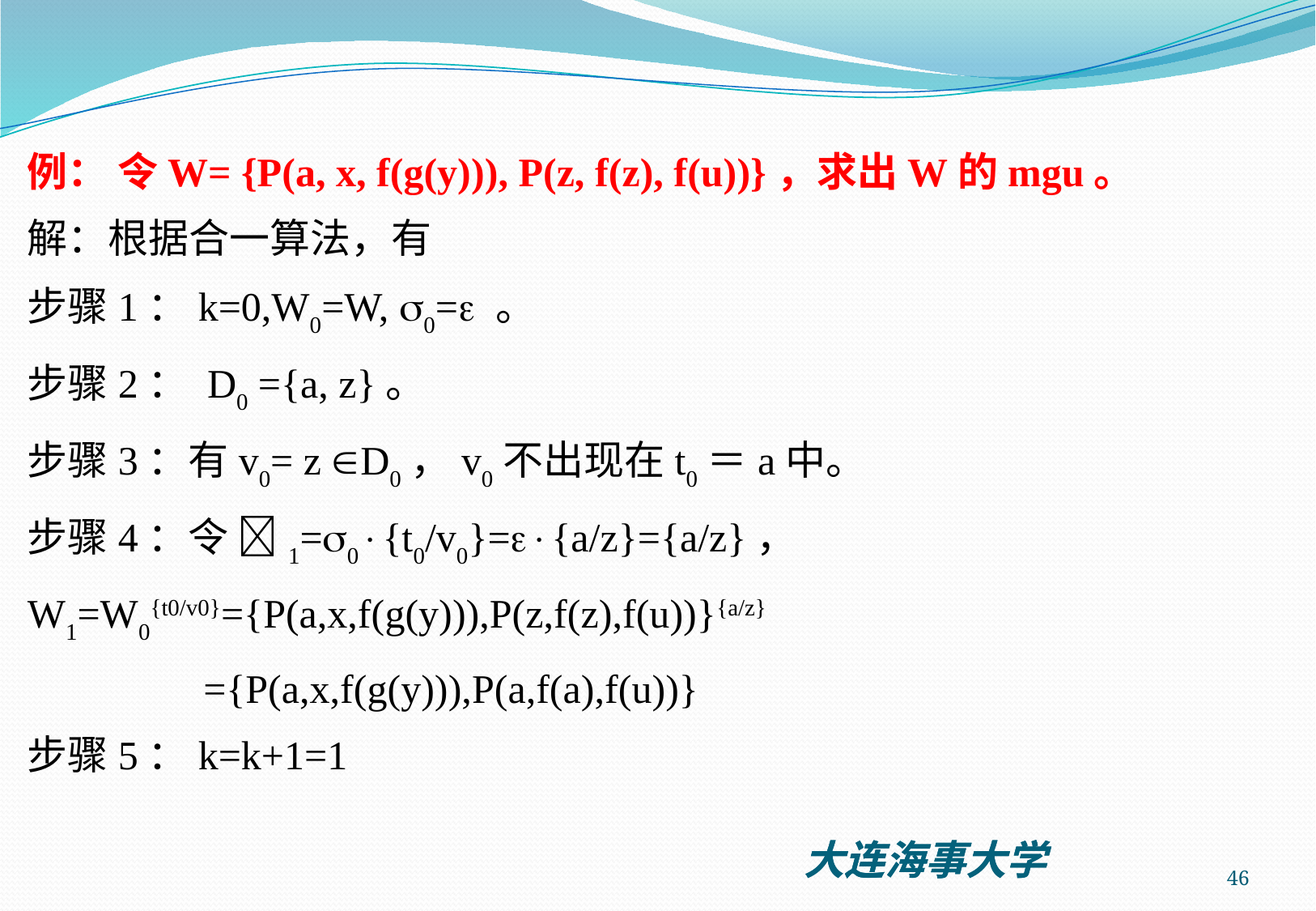

例： 令W= {P(a, x, f(g(y))), P(z, f(z), f(u))}，求出W的mgu。
解：根据合一算法，有
步骤1：k=0,W0=W, σ0=ε 。
步骤2： D0 ={a, z}。
步骤3：有v0= z ∈D0，v0不出现在t0＝a中。
步骤4：令 σ1=σ0⋅{t0/v0}=ε⋅{a/z}={a/z}，
W1=W0{t0/v0}={P(a,x,f(g(y))),P(z,f(z),f(u))}{a/z}
                              ={P(a,x,f(g(y))),P(a,f(a),f(u))}
步骤5：k=k+1=1

46